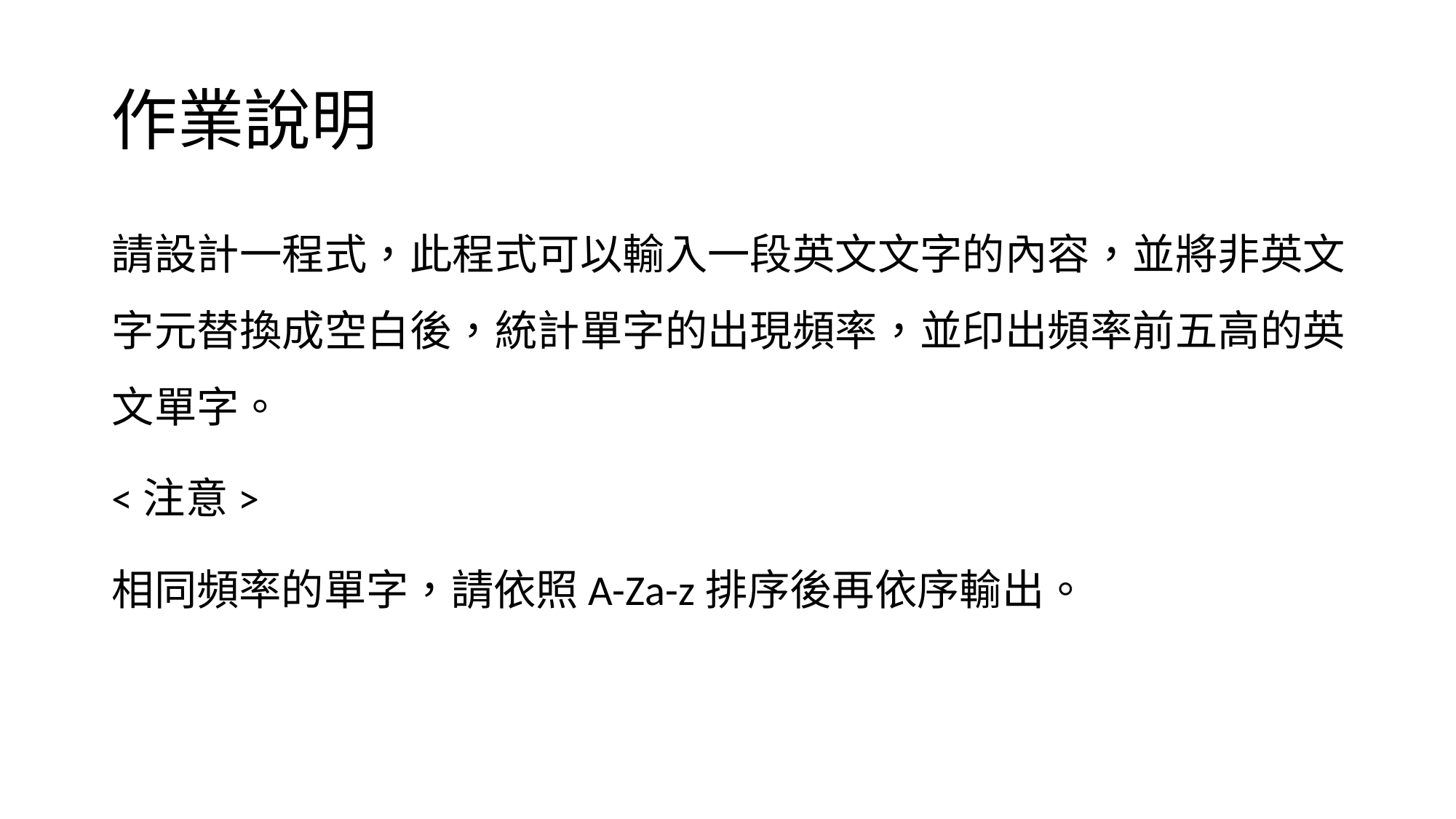

# 作業說明
請設計一程式，此程式可以輸入一段英文文字的內容，並將非英文字元替換成空白後，統計單字的出現頻率，並印出頻率前五高的英文單字。
<注意>
相同頻率的單字，請依照A-Za-z排序後再依序輸出。